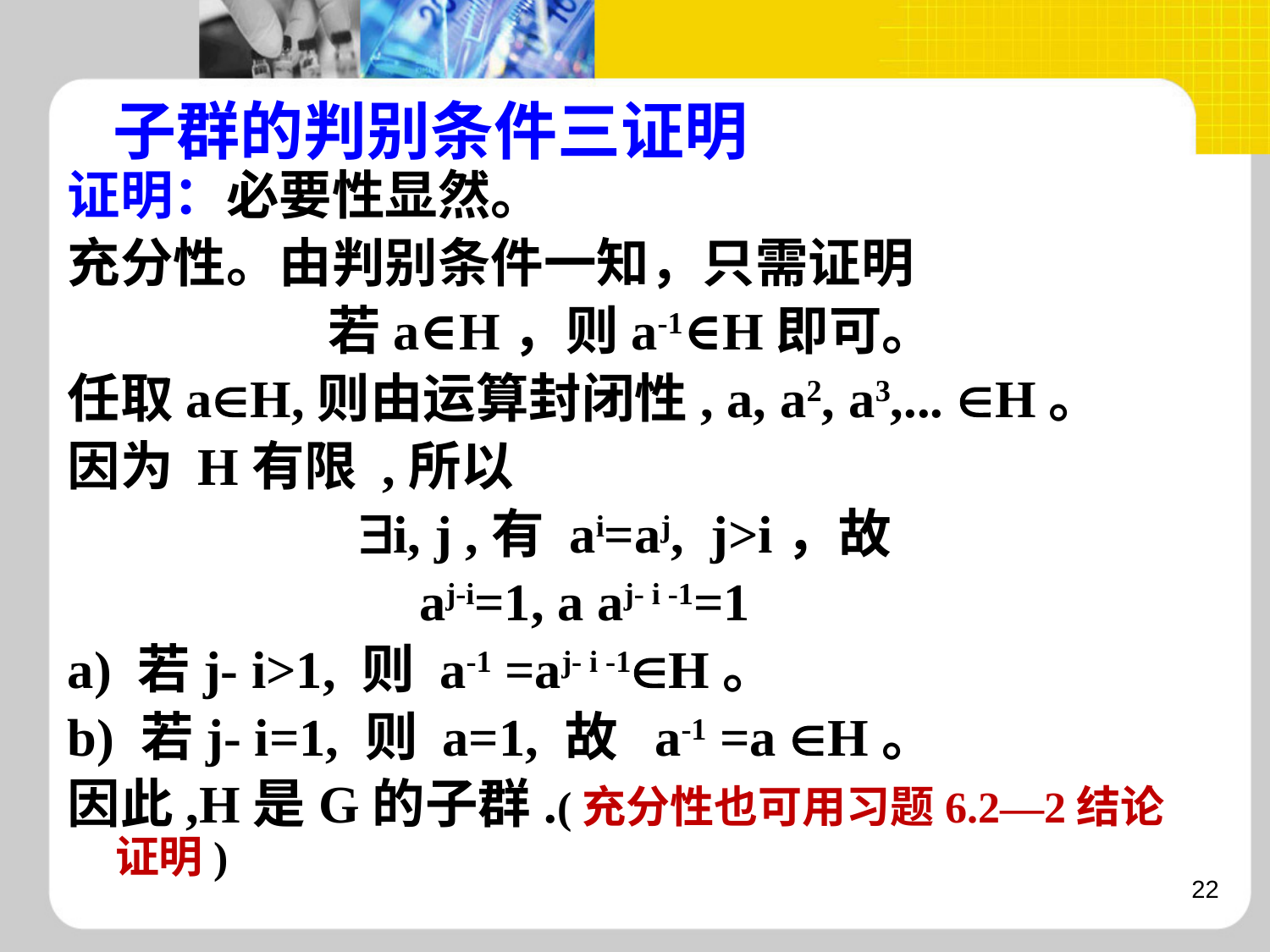

# 子群的判别条件三证明
证明：必要性显然。
充分性。由判别条件一知，只需证明
若a∈H，则a-1∈H即可。
任取a∈H,则由运算封闭性, a, a2, a3,... ∈H。
因为 H有限 ,所以
∃i, j ,有 ai=aj,  j>i，故
aj-i=1, a aj- i -1=1
a) 若j- i>1, 则 a-1 =aj- i -1∈H。
b) 若j- i=1, 则 a=1, 故  a-1 =a ∈H。
因此,H是G的子群.(充分性也可用习题6.2—2结论证明)

22